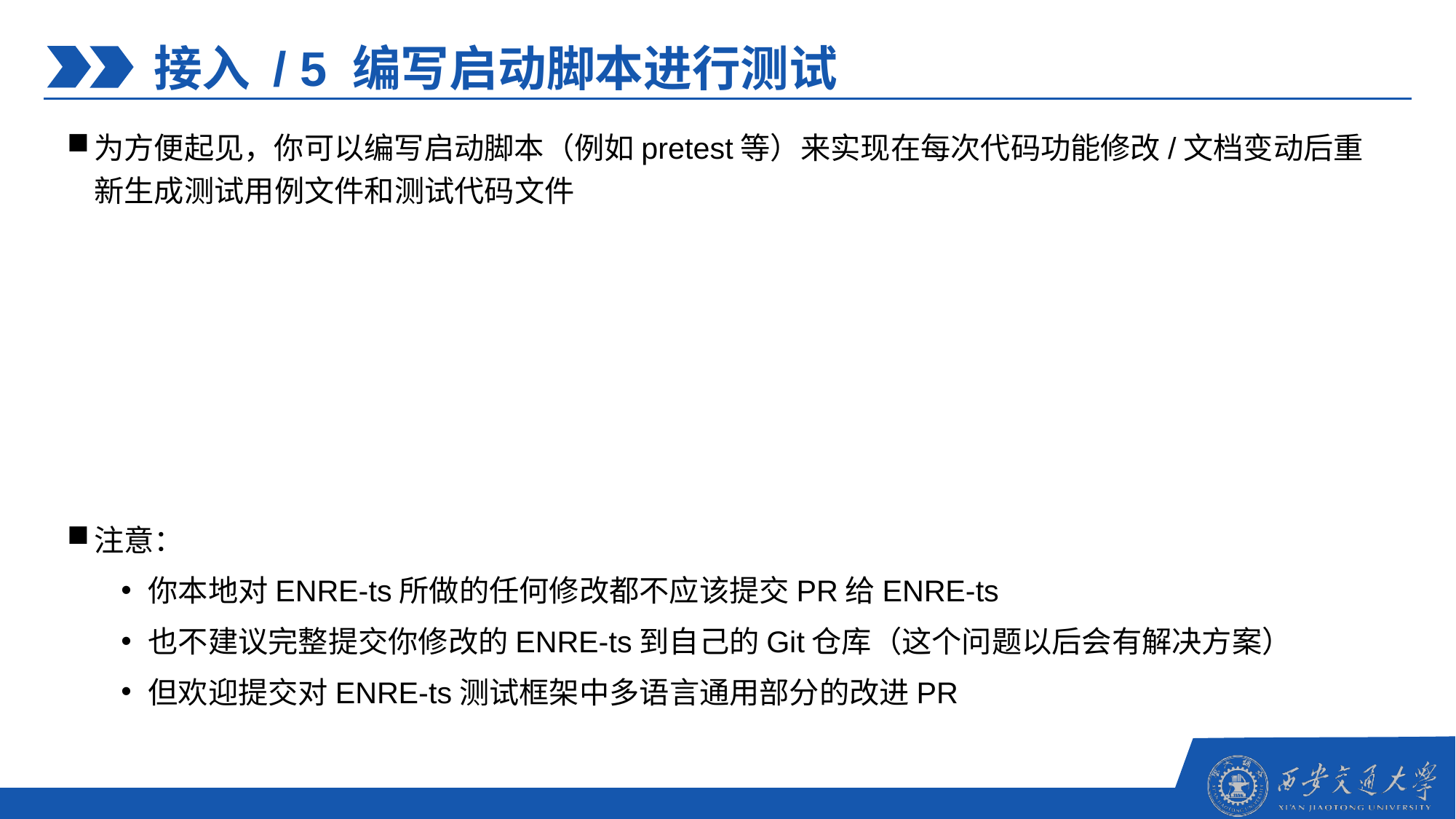

接入 / 5 编写启动脚本进行测试
为方便起见，你可以编写启动脚本（例如pretest等）来实现在每次代码功能修改/文档变动后重新生成测试用例文件和测试代码文件

注意：
你本地对ENRE-ts所做的任何修改都不应该提交PR给ENRE-ts
也不建议完整提交你修改的ENRE-ts到自己的Git仓库（这个问题以后会有解决方案）
但欢迎提交对ENRE-ts测试框架中多语言通用部分的改进PR